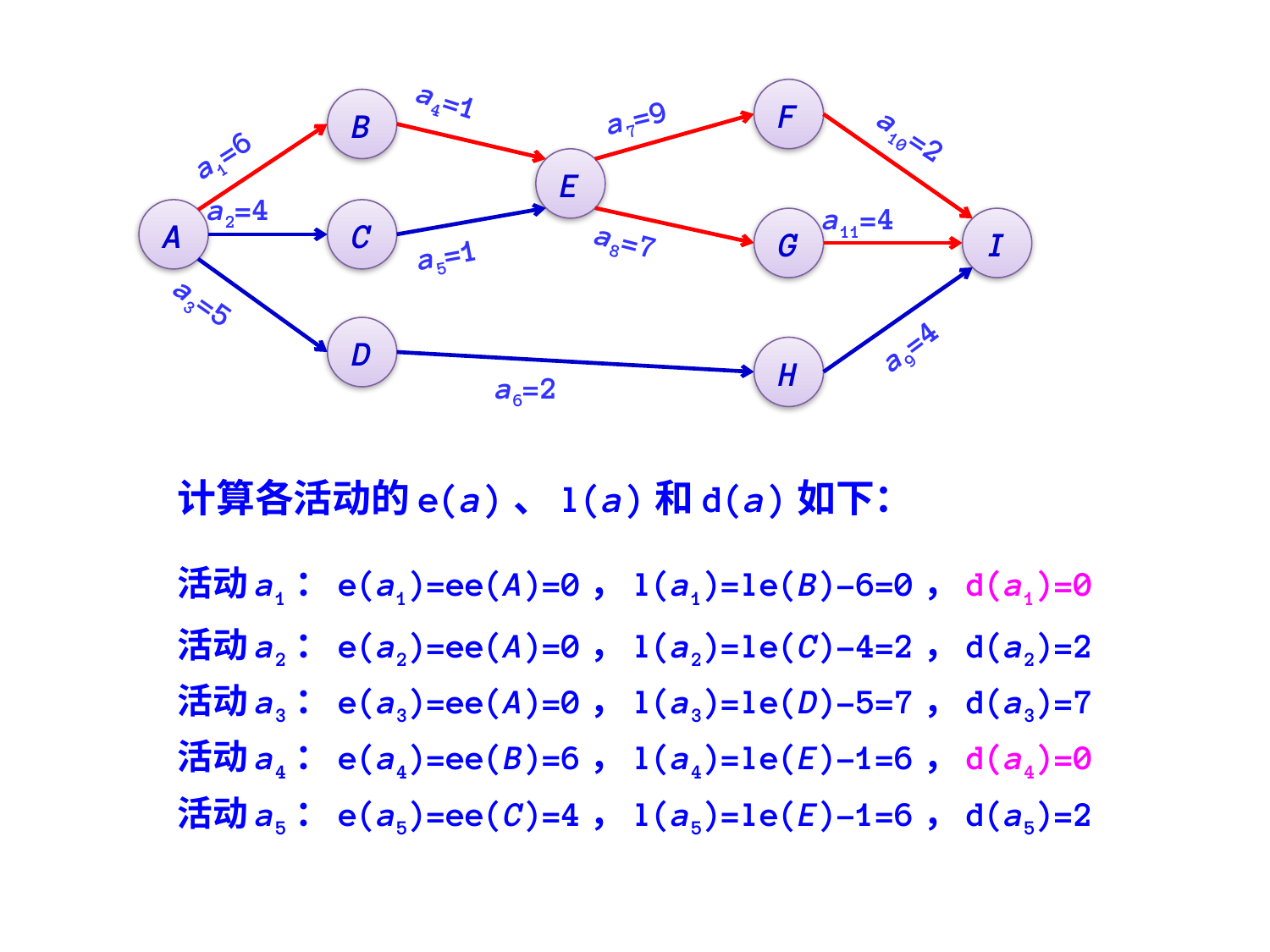

F
B
a4=1
a7=9
a1=6
a10=2
E
a2=4
a11=4
A
C
G
I
a5=1
a8=7
a3=5
a9=4
D
H
a6=2
计算各活动的e(a)、l(a)和d(a)如下：
活动a1：e(a1)=ee(A)=0，l(a1)=le(B)-6=0，d(a1)=0
活动a2：e(a2)=ee(A)=0，l(a2)=le(C)-4=2，d(a2)=2
活动a3：e(a3)=ee(A)=0，l(a3)=le(D)-5=7，d(a3)=7
活动a4：e(a4)=ee(B)=6，l(a4)=le(E)-1=6，d(a4)=0
活动a5：e(a5)=ee(C)=4，l(a5)=le(E)-1=6，d(a5)=2